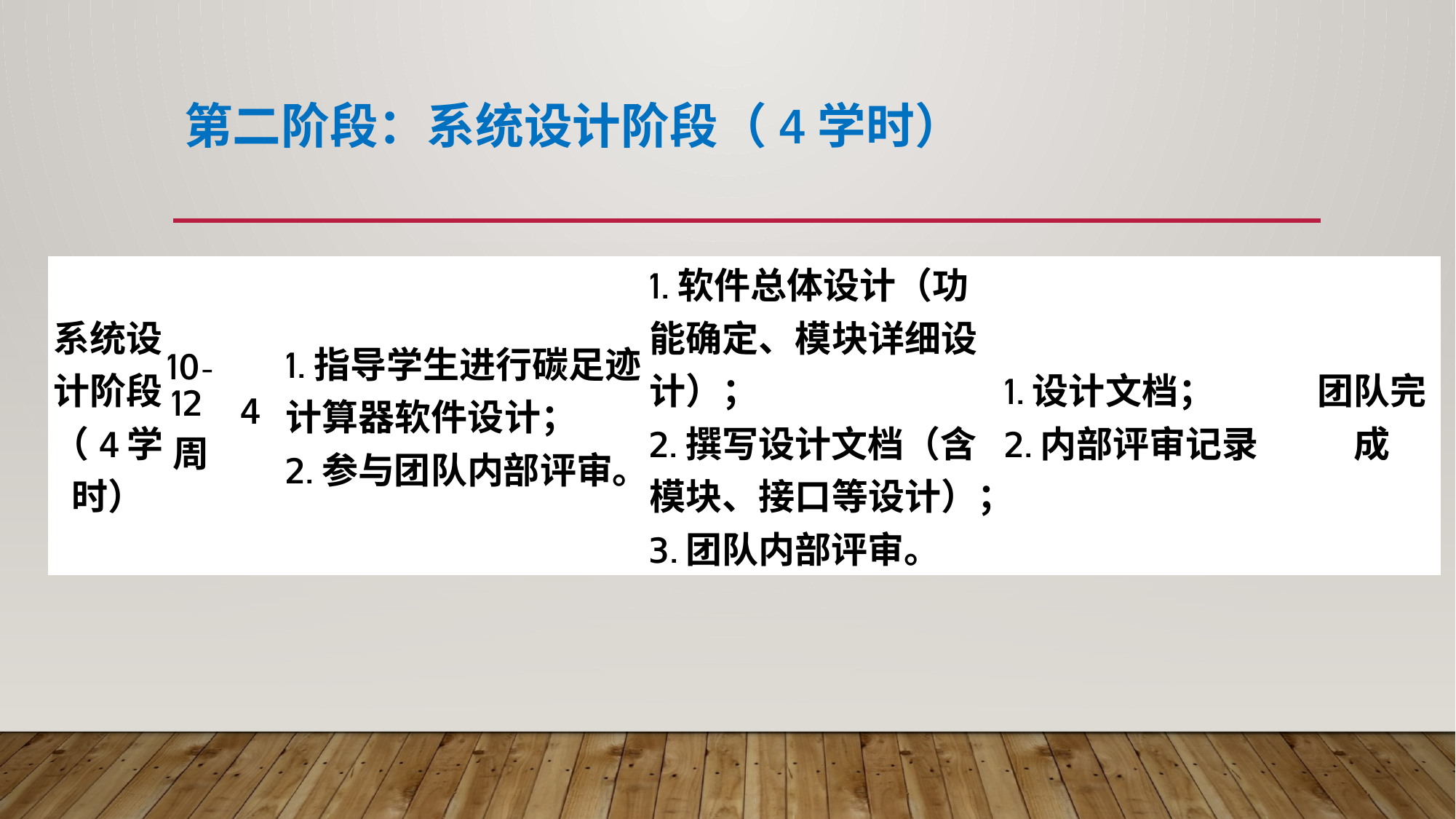

# 第二阶段：系统设计阶段（4学时）
| 系统设计阶段（4学时） | 10-12周 | 4 | 1.指导学生进行碳足迹计算器软件设计； 2.参与团队内部评审。 | 1.软件总体设计（功能确定、模块详细设计）； 2.撰写设计文档（含模块、接口等设计）； 3.团队内部评审。 | 1.设计文档； 2.内部评审记录 | 团队完成 |
| --- | --- | --- | --- | --- | --- | --- |